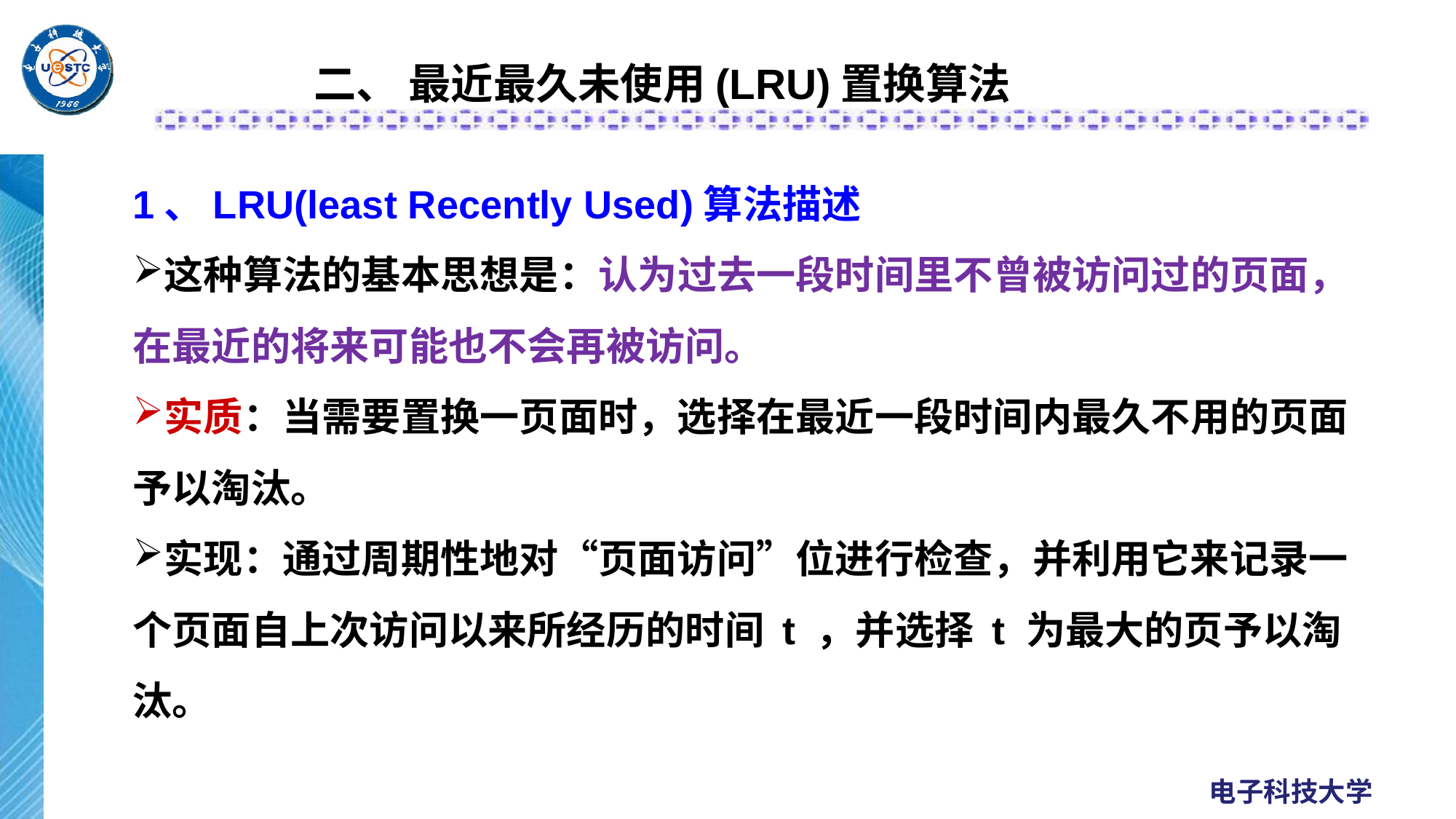

二、 最近最久未使用(LRU)置换算法
1、LRU(least Recently Used)算法描述
这种算法的基本思想是：认为过去一段时间里不曾被访问过的页面，在最近的将来可能也不会再被访问。
实质：当需要置换一页面时，选择在最近一段时间内最久不用的页面予以淘汰。
实现：通过周期性地对“页面访问”位进行检查，并利用它来记录一个页面自上次访问以来所经历的时间 t ，并选择 t 为最大的页予以淘汰。